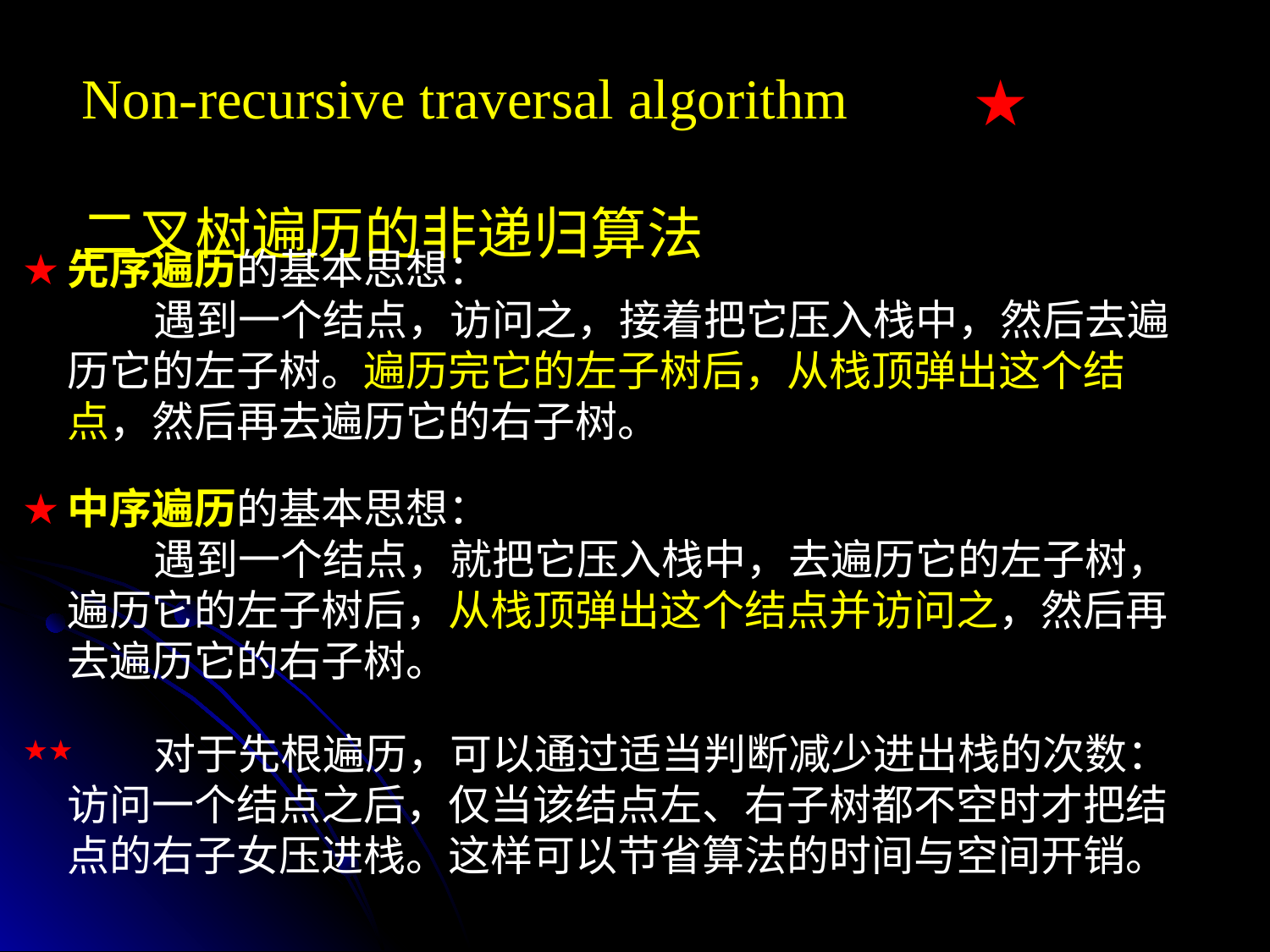

Non-recursive traversal algorithm
二叉树遍历的非递归算法
★
★
先序遍历的基本思想：
        遇到一个结点，访问之，接着把它压入栈中，然后去遍历它的左子树。遍历完它的左子树后，从栈顶弹出这个结点，然后再去遍历它的右子树。
★
中序遍历的基本思想：
        遇到一个结点，就把它压入栈中，去遍历它的左子树，遍历它的左子树后，从栈顶弹出这个结点并访问之，然后再去遍历它的右子树。
        对于先根遍历，可以通过适当判断减少进出栈的次数：访问一个结点之后，仅当该结点左、右子树都不空时才把结点的右子女压进栈。这样可以节省算法的时间与空间开销。
★★